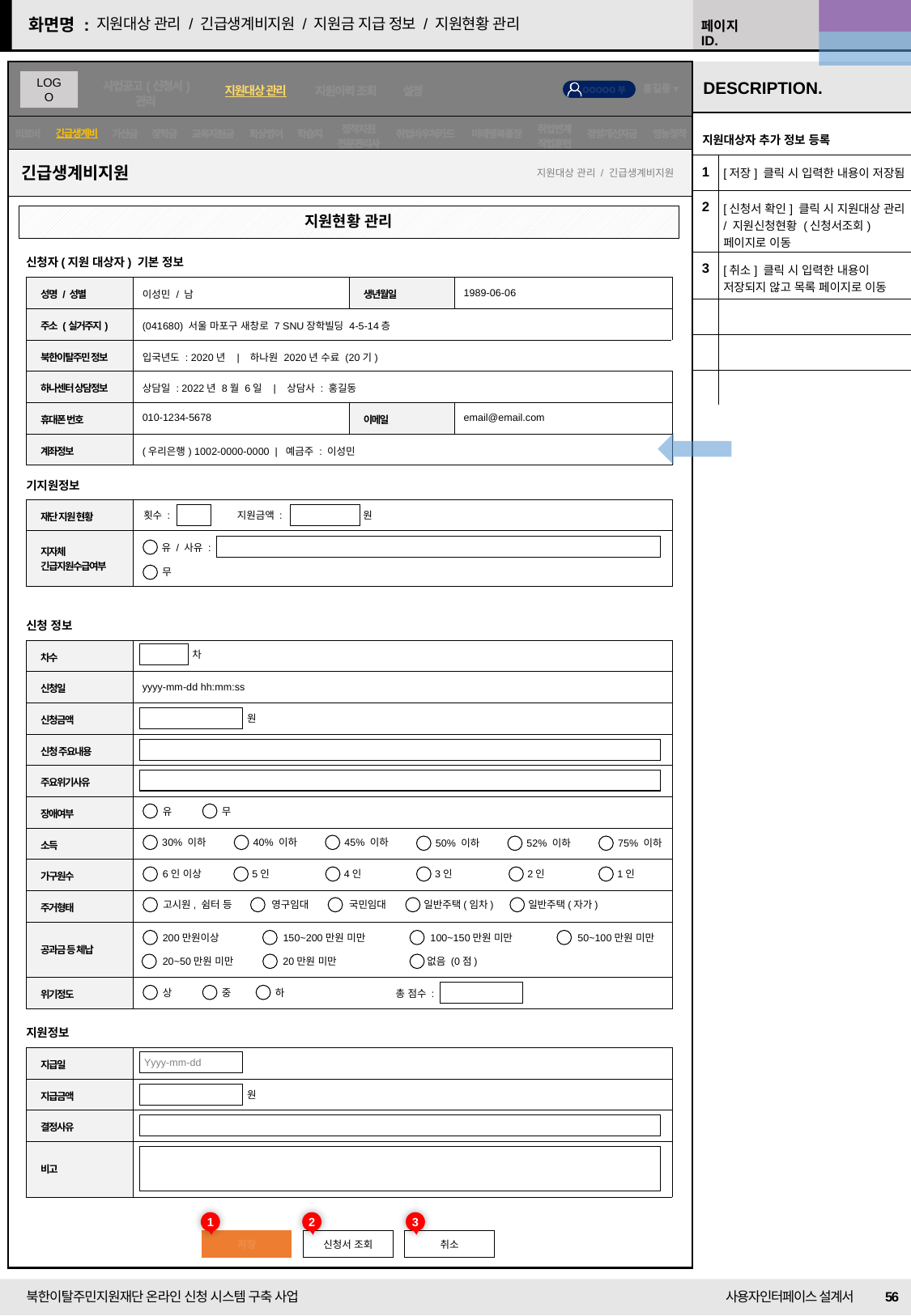

22/09/01 수정
지원대상 관리 / 긴급생계비지원 / 지원금 지급 정보 / 지원현황 관리

22/10/27 수정
긴급생계비
| 지원대상자 추가 정보 등록 |  |
| --- | --- |
| 1 | [저장] 클릭 시 입력한 내용이 저장됨 |
| 2 | [신청서 확인] 클릭 시 지원대상 관리 / 지원신청현황 (신청서조회) 페이지로 이동 |
| 3 | [취소] 클릭 시 입력한 내용이 저장되지 않고 목록 페이지로 이동 |
|  |  |
|  |  |
|  |  |
긴급생계비지원
지원대상 관리 / 긴급생계비지원
지원현황 관리
신청자(지원 대상자) 기본 정보
| 성명 / 성별 | 이성민 / 남 | 생년월일 | 1989-06-06 |
| --- | --- | --- | --- |
| 주소 (실거주지) | (041680) 서울 마포구 새창로 7 SNU장학빌딩 4-5-14층 |  |  |
| 북한이탈주민 정보 | 입국년도 : 2020년 | 하나원 2020년 수료 (20기) |  |  |
| 하나센터 상담정보 | 상담일 : 2022년 8월 6일 | 상담사 : 홍길동 |  |  |
| 휴대폰 번호 | 010-1234-5678 | 이메일 | email@email.com |
| 계좌정보 | (우리은행) 1002-0000-0000 | 예금주 : 이성민 |  |  |

기지원정보
| 재단 지원 현황 |  |
| --- | --- |
| 지자체 긴급지원수급여부 |  |

횟수 :

지원금액 :
원
유 / 사유 :

무

신청 정보
| 차수 |  |
| --- | --- |
| 신청일 | yyyy-mm-dd hh:mm:ss |
| 신청금액 |  |
| 신청 주요내용 |  |
| 주요위기사유 |  |
| 장애여부 |  |
| 소득 |  |
| 가구원수 |  |
| 주거형태 |  |
| 공과금 등 체납 |  |
| 위기정도 |  |
차

원

유

무

30% 이하

40% 이하

45% 이하

50% 이하

52% 이하

75% 이하

6인 이상

5인

4인

3인

2인

1인

고시원, 쉼터 등

영구임대

국민임대

일반주택(임차)

일반주택(자가)

200만원이상

150~200만원 미만

100~150만원 미만

50~100만원 미만

20~50만원 미만

20만원 미만

없음 (0점)

상

중
하

총 점수 :
지원정보
| 지급일 |  |
| --- | --- |
| 지급금액 |  |
| 결정사유 |  |
| 비고 |  |
Yyyy-mm-dd
원

1
2
3
저장
신청서 조회
취소
56